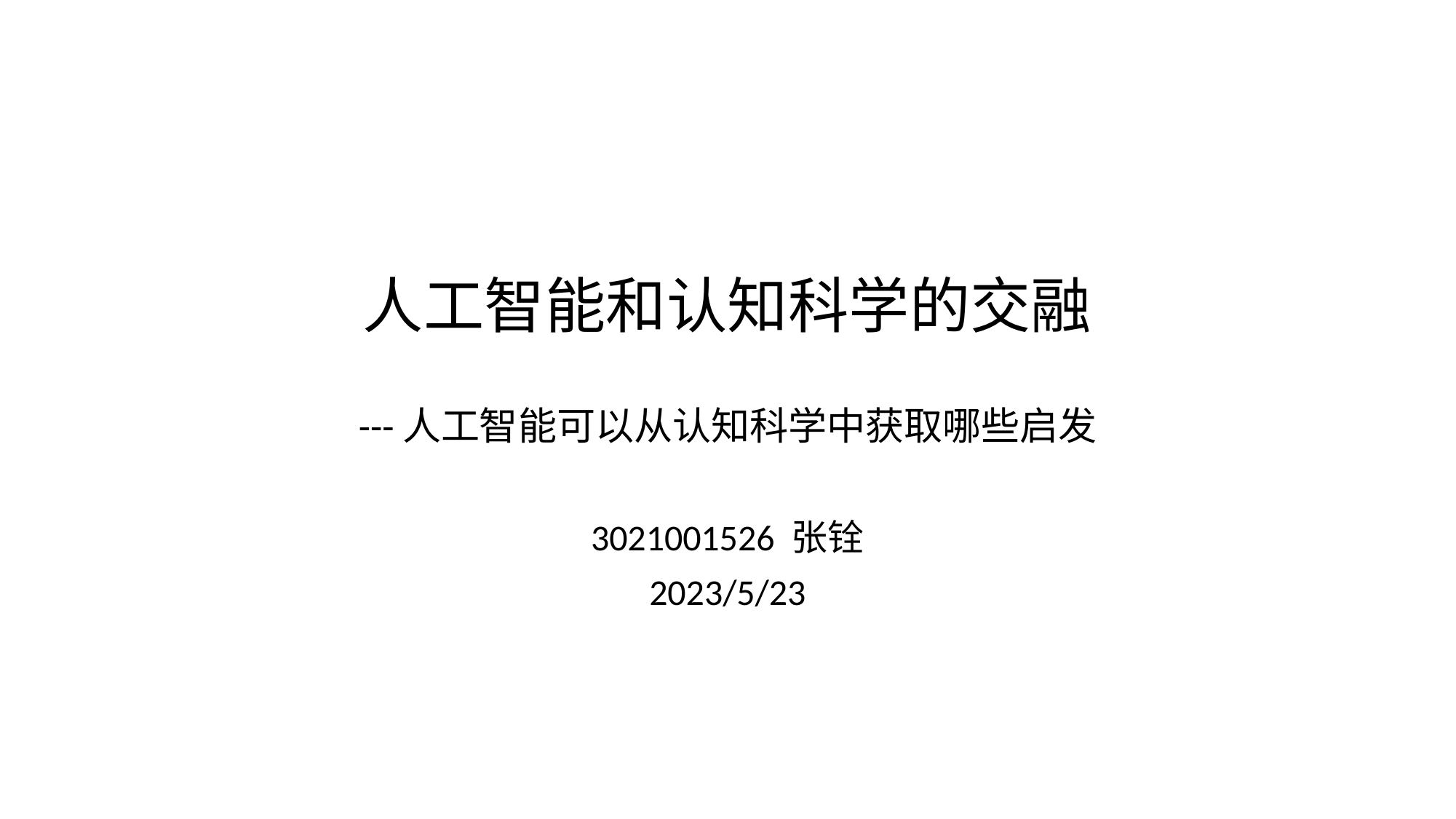

# 人工智能和认知科学的交融 ---人工智能可以从认知科学中获取哪些启发
3021001526 张铨
2023/5/23